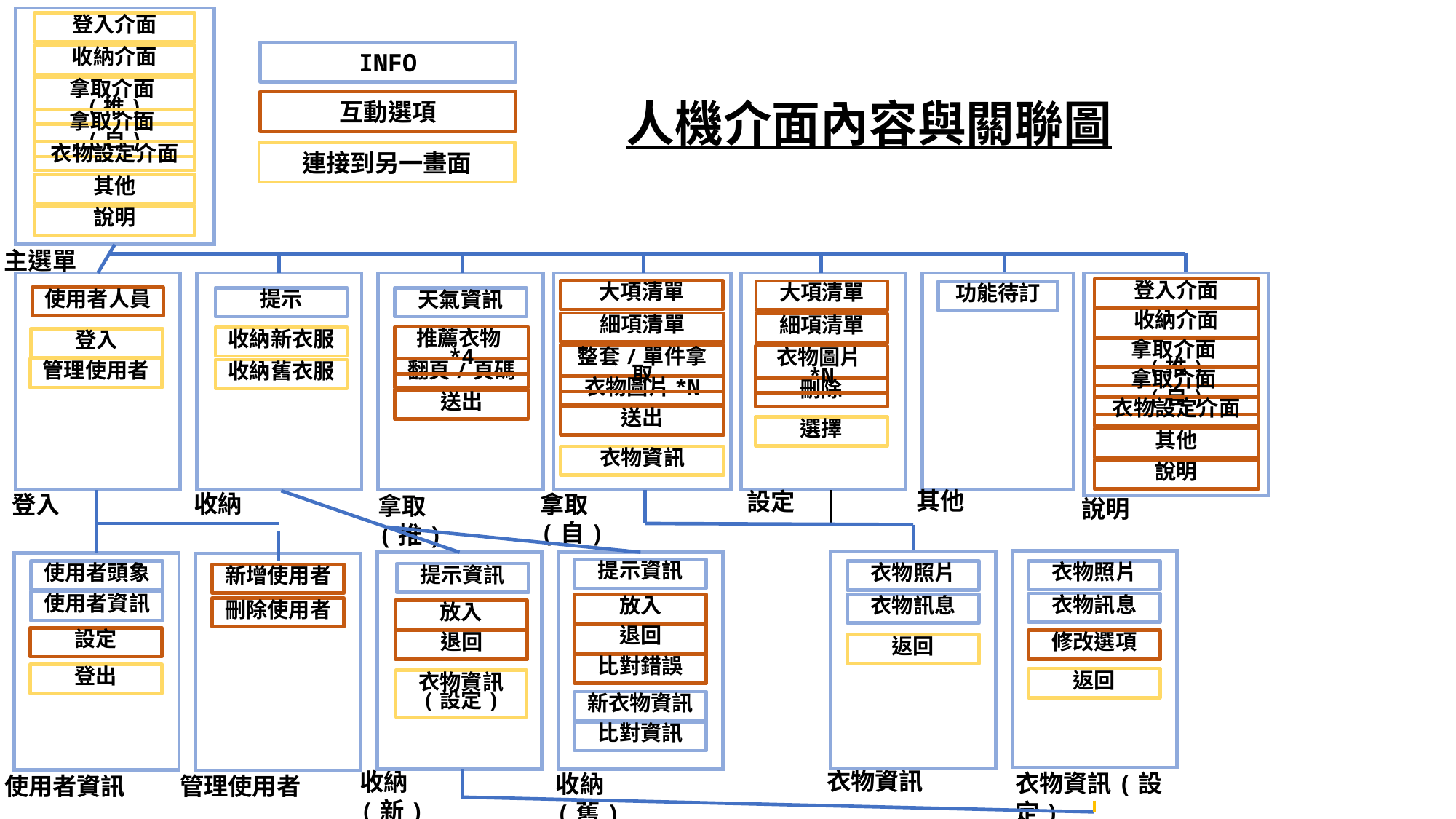

登入介面
INFO
收納介面
拿取介面(推)
人機介面內容與關聯圖
互動選項
拿取介面(自)
衣物設定介面
連接到另一畫面
其他
說明
主選單

登入介面
大項清單
大項清單
功能待訂
使用者人員
提示
天氣資訊
收納介面
細項清單
細項清單
推薦衣物*4
收納新衣服
登入
拿取介面(推)
整套/單件拿取
衣物圖片*N
管理使用者
翻頁/頁碼
收納舊衣服
拿取介面(自)
衣物圖片*N
刪除
送出
衣物設定介面
送出
選擇
其他
衣物資訊
說明
其他
設定
收納
登入
拿取(自)
拿取(推)
說明

提示資訊
衣物照片
使用者頭象
衣物照片
提示資訊
新增使用者
使用者資訊
衣物訊息
衣物訊息
放入
刪除使用者
放入
退回
設定
修改選項
退回
返回
比對錯誤
登出
返回
衣物資訊
(設定)
新衣物資訊
比對資訊
衣物資訊
收納(新)
衣物資訊(設定)
收納(舊)
管理使用者
使用者資訊